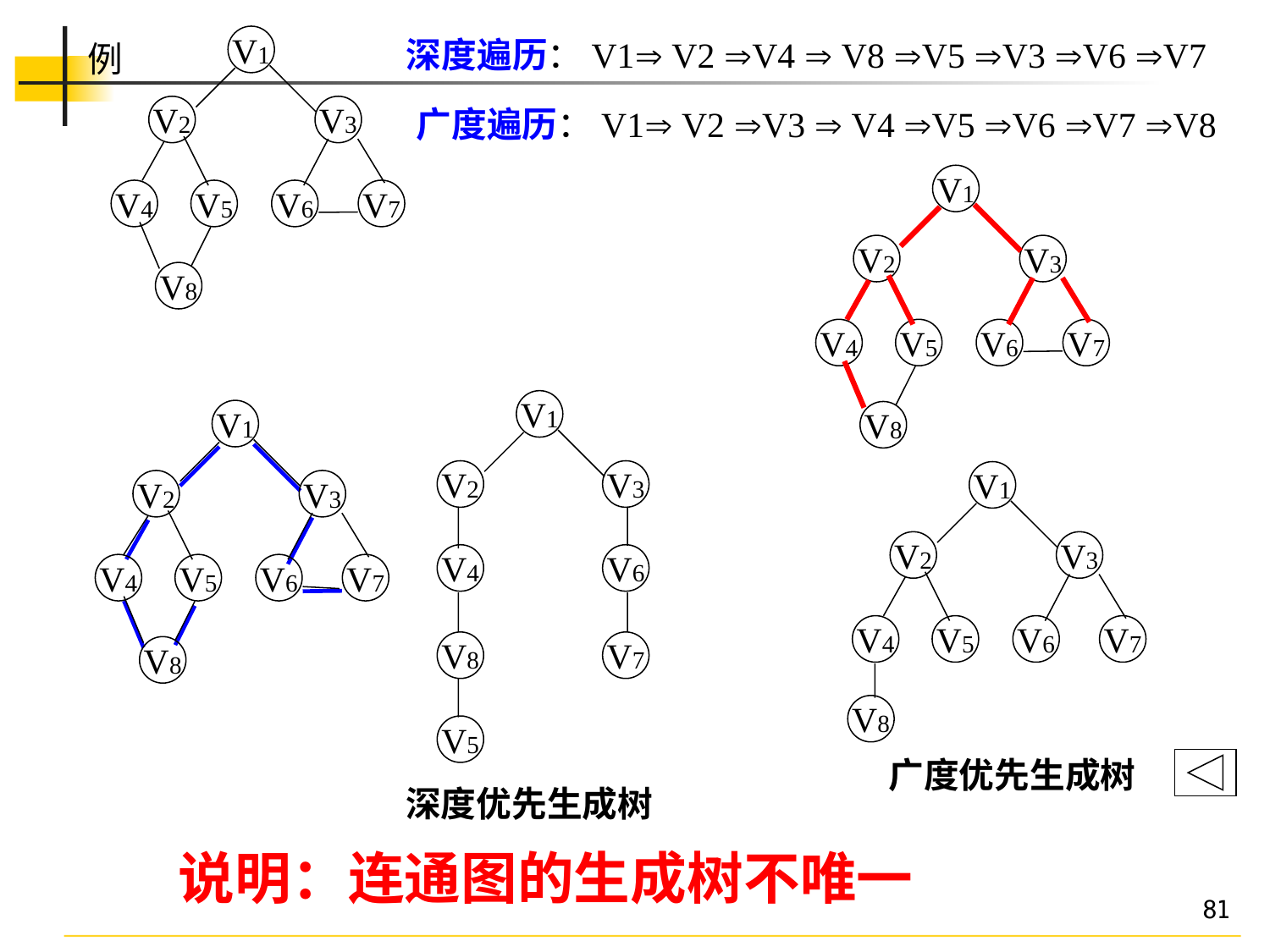

V1
例

V2
V3

V4
V5
V6
V7

V8
深度遍历：V1⇒ V2 ⇒V4 ⇒ V8 ⇒V5 ⇒V3 ⇒V6 ⇒V7
广度遍历：V1⇒ V2 ⇒V3 ⇒ V4 ⇒V5 ⇒V6 ⇒V7 ⇒V8
V1

V2
V3
V4
V5
V6
V7

V8
V1

V2
V3

V4
V6

V8
V7

V5
深度优先生成树
V1

V2
V3

V4
V5
V6
V7

V8
V1

V2
V3

V4
V5
V6
V7

V8
广度优先生成树

说明：连通图的生成树不唯一
81